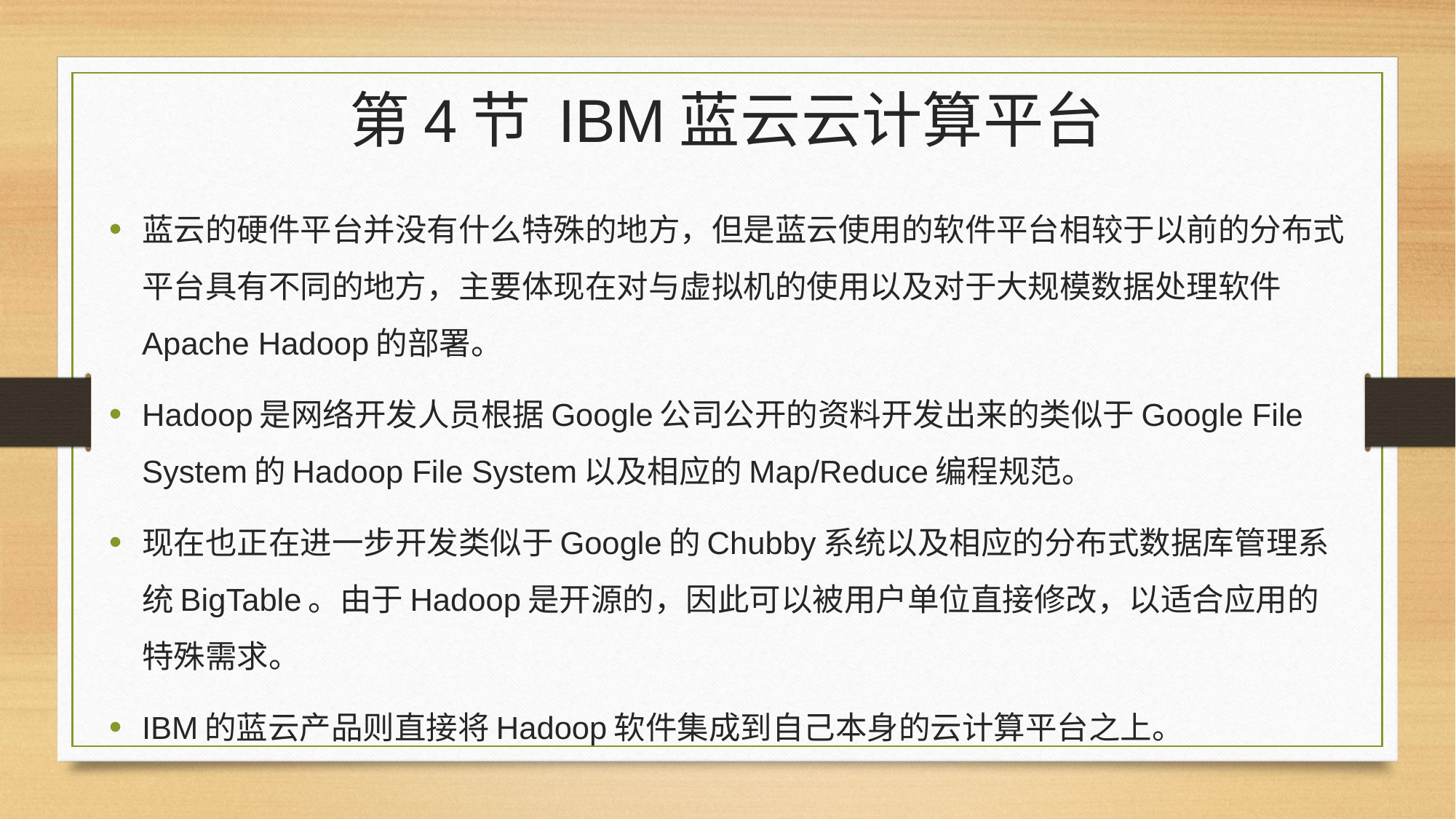

# 第4节 IBM蓝云云计算平台
蓝云的硬件平台并没有什么特殊的地方，但是蓝云使用的软件平台相较于以前的分布式平台具有不同的地方，主要体现在对与虚拟机的使用以及对于大规模数据处理软件Apache Hadoop的部署。
Hadoop是网络开发人员根据Google公司公开的资料开发出来的类似于Google File System的Hadoop File System以及相应的Map/Reduce编程规范。
现在也正在进一步开发类似于Google的Chubby系统以及相应的分布式数据库管理系统BigTable。由于Hadoop是开源的，因此可以被用户单位直接修改，以适合应用的特殊需求。
IBM的蓝云产品则直接将Hadoop软件集成到自己本身的云计算平台之上。